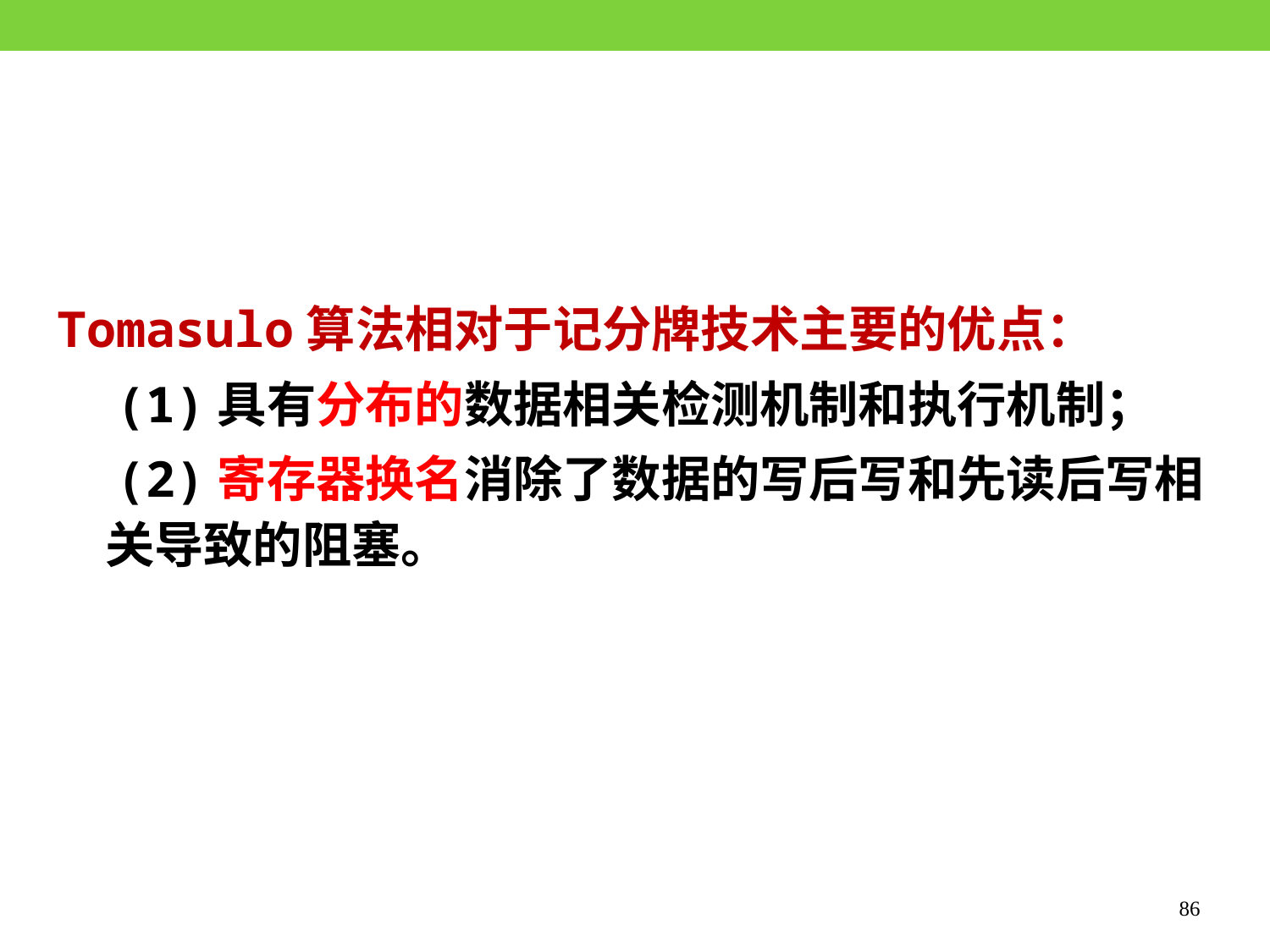

Tomasulo算法相对于记分牌技术主要的优点：
  (1)具有分布的数据相关检测机制和执行机制；
  (2)寄存器换名消除了数据的写后写和先读后写相关导致的阻塞。
86